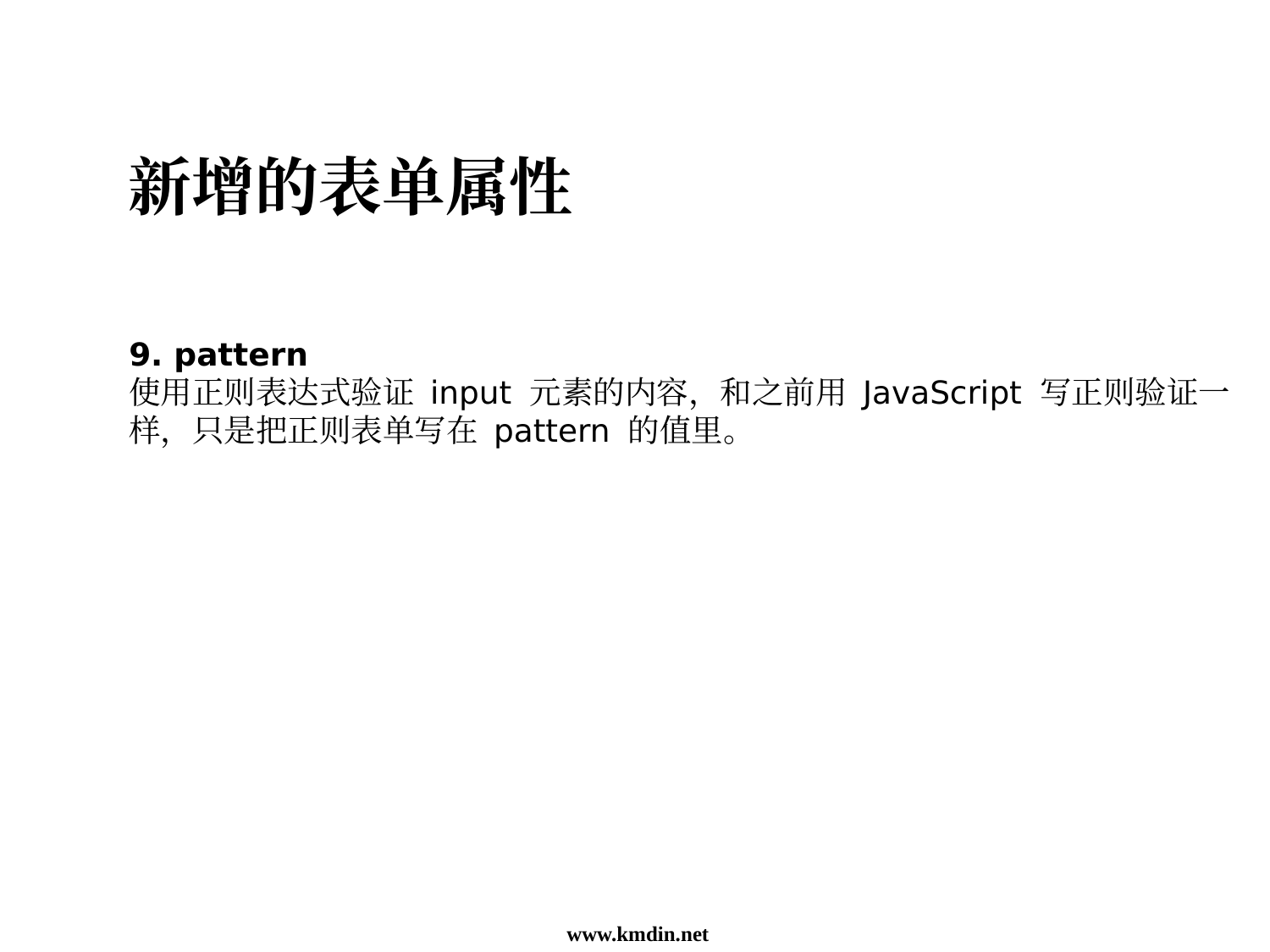

新增的表单属性
9. pattern
使用正则表达式验证 input 元素的内容，和之前用 JavaScript 写正则验证一样，只是把正则表单写在 pattern 的值里。